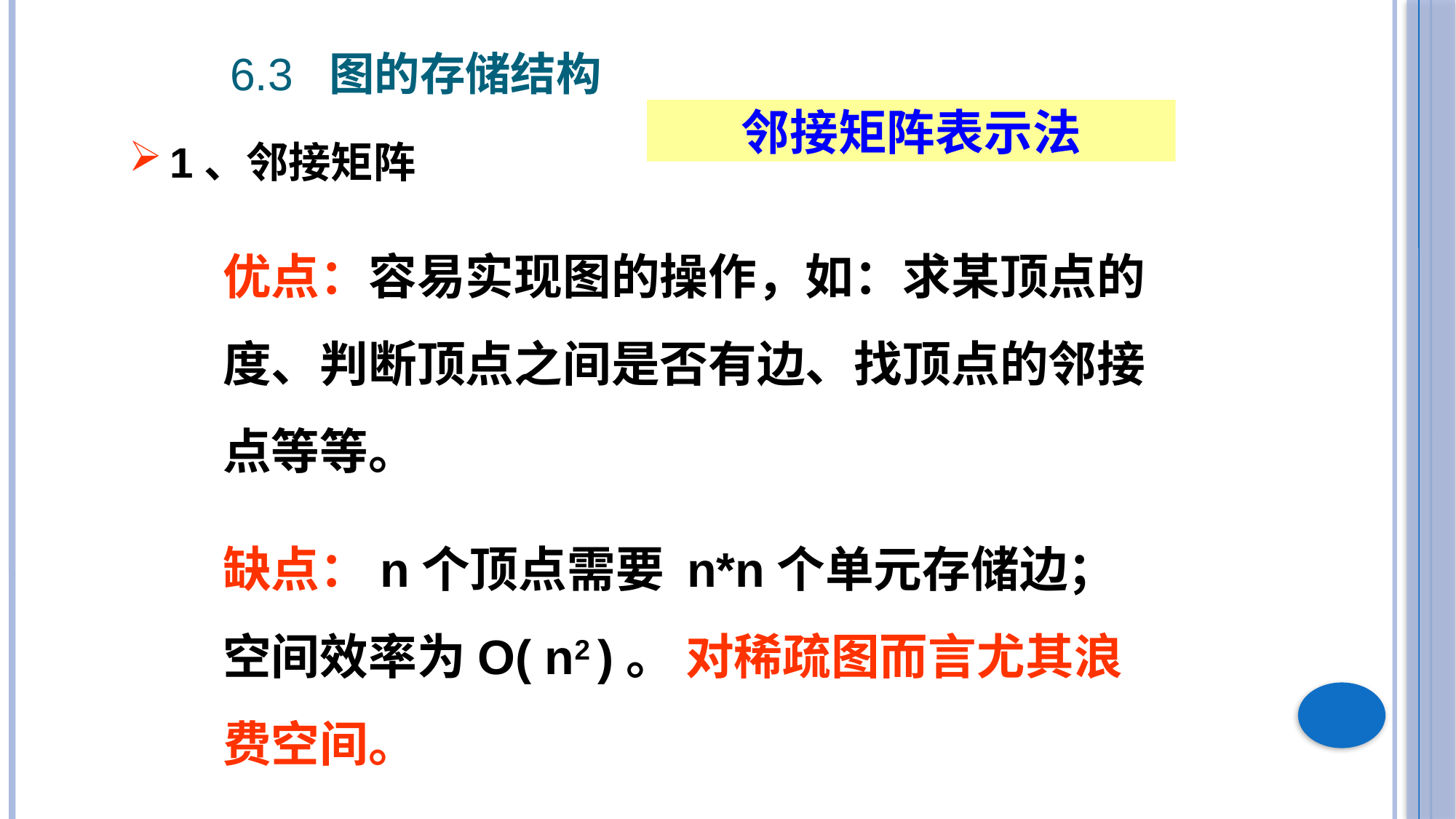

6.3  图的存储结构
邻接矩阵表示法
1、邻接矩阵

优点：容易实现图的操作，如：求某顶点的度、判断顶点之间是否有边、找顶点的邻接点等等。
缺点：n个顶点需要 n*n个单元存储边；空间效率为O( n2 )。 对稀疏图而言尤其浪费空间。